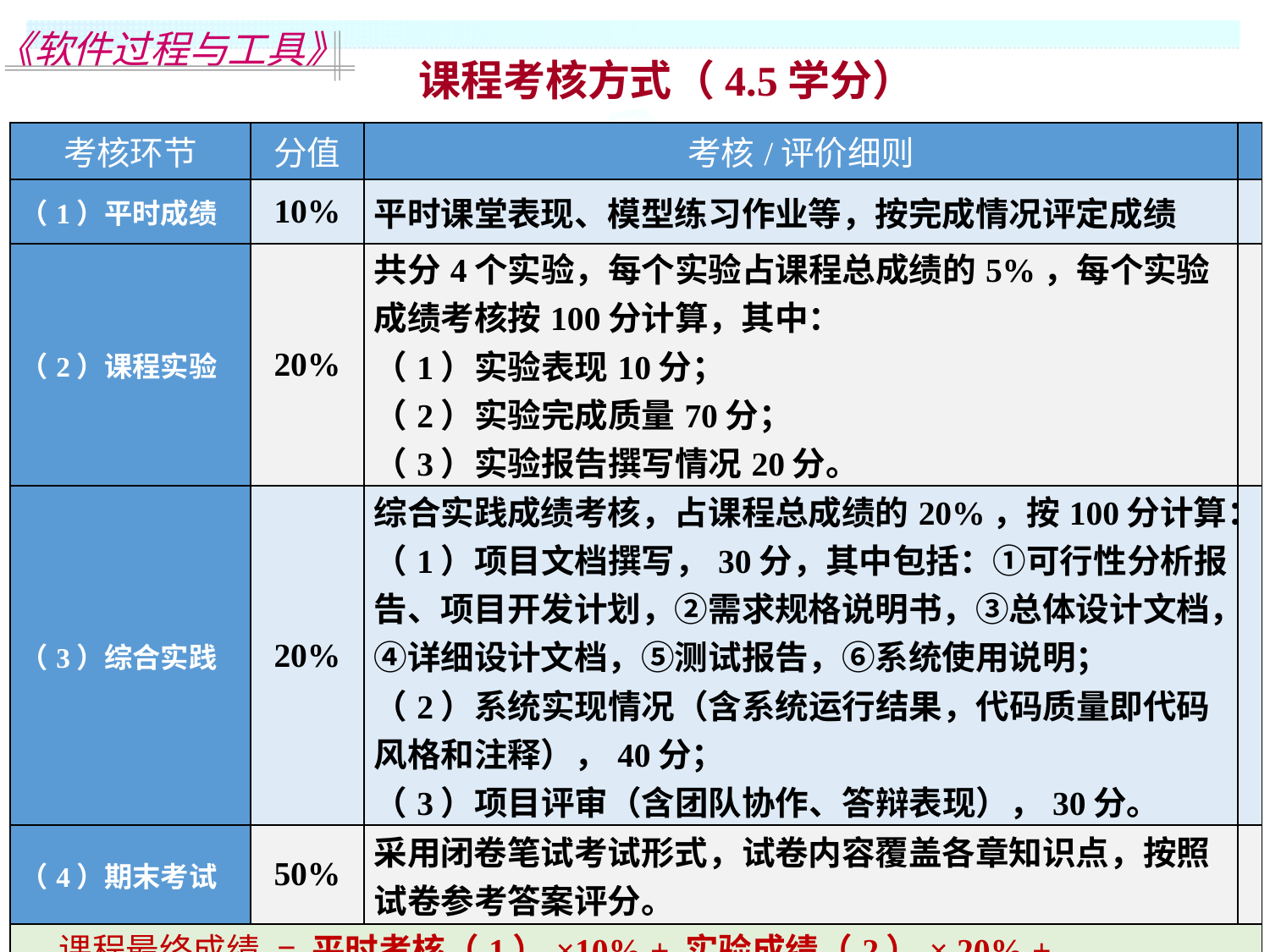

课程考核方式（4.5学分）
| 考核环节 | 分值 | 考核/评价细则 |  |
| --- | --- | --- | --- |
| （1）平时成绩 | 10% | 平时课堂表现、模型练习作业等，按完成情况评定成绩 |  |
| （2）课程实验 | 20% | 共分4个实验，每个实验占课程总成绩的5%，每个实验成绩考核按100分计算，其中： （1）实验表现10分； （2）实验完成质量70分； （3）实验报告撰写情况20分。 |  |
| （3）综合实践 | 20% | 综合实践成绩考核，占课程总成绩的20%，按100分计算： （1）项目文档撰写，30分，其中包括：①可行性分析报告、项目开发计划，②需求规格说明书，③总体设计文档，④详细设计文档，⑤测试报告，⑥系统使用说明； （2）系统实现情况（含系统运行结果，代码质量即代码风格和注释），40分； （3）项目评审（含团队协作、答辩表现），30分。 |  |
| （4）期末考试 | 50% | 采用闭卷笔试考试形式，试卷内容覆盖各章知识点，按照试卷参考答案评分。 |  |
| 课程最终成绩 = 平时考核（1）×10% + 实验成绩（2）× 20% + 综合实践成绩（3）× 20%+ 期末考试成绩（4）× 50% |  |  |  |